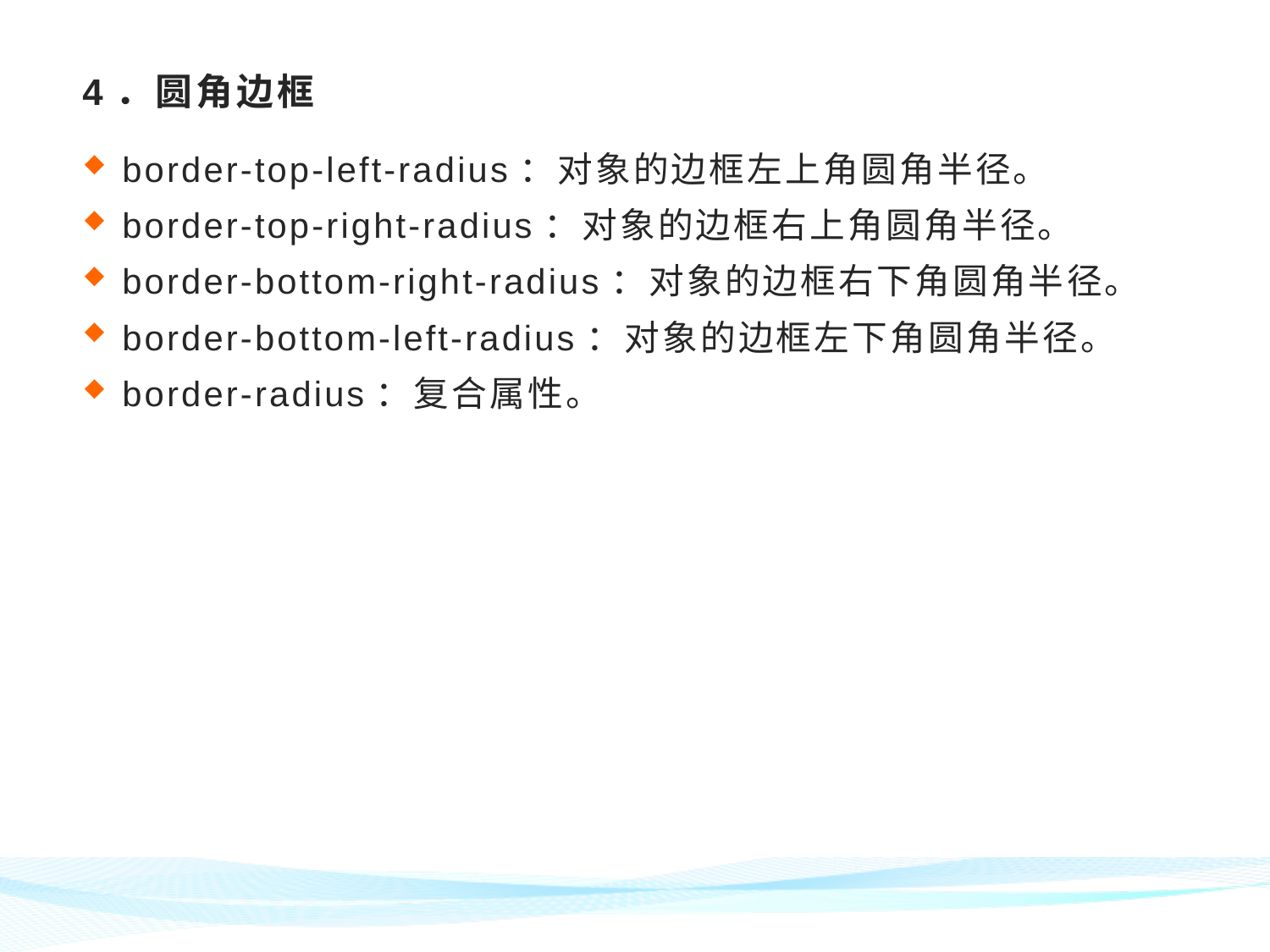

# 4．圆角边框
border-top-left-radius：对象的边框左上角圆角半径。
border-top-right-radius：对象的边框右上角圆角半径。
border-bottom-right-radius：对象的边框右下角圆角半径。
border-bottom-left-radius：对象的边框左下角圆角半径。
border-radius：复合属性。
62